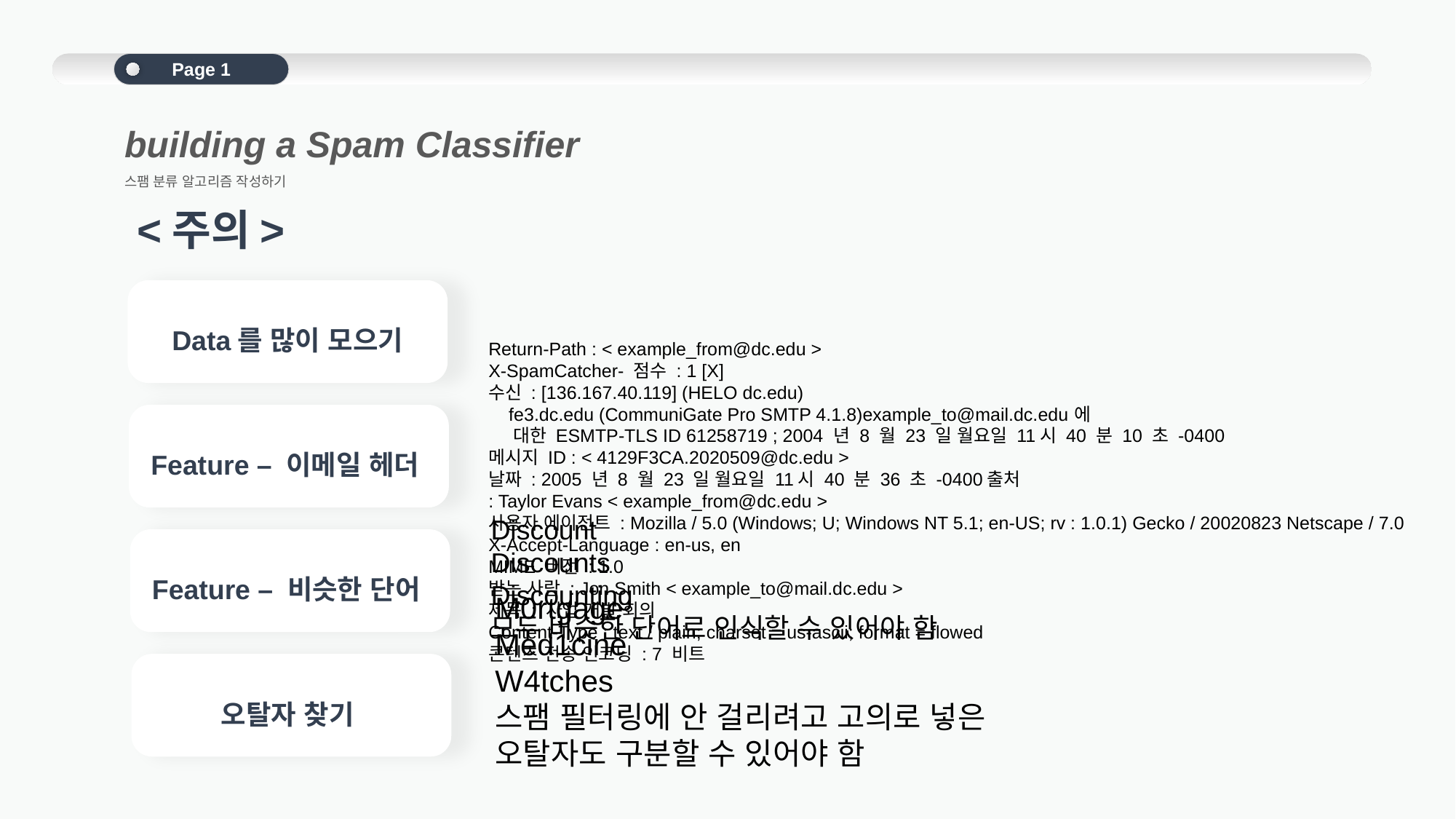

Page 1

building a Spam Classifier
스팸 분류 알고리즘 작성하기
<주의>
Data를 많이 모으기
Return-Path : < example_from@dc.edu >
X-SpamCatcher- 점수 : 1 [X]
수신 : [136.167.40.119] (HELO dc.edu)
    fe3.dc.edu (CommuniGate Pro SMTP 4.1.8)example_to@mail.dc.edu에
    대한 ESMTP-TLS ID 61258719 ; 2004 년 8 월 23 일 월요일 11시 40 분 10 초 -0400
메시지 ID : < 4129F3CA.2020509@dc.edu >
날짜 : 2005 년 8 월 23 일 월요일 11시 40 분 36 초 -0400출처
: Taylor Evans < example_from@dc.edu >
사용자 에이전트 : Mozilla / 5.0 (Windows; U; Windows NT 5.1; en-US; rv : 1.0.1) Gecko / 20020823 Netscape / 7.0
X-Accept-Language : en-us, en
MIME 버전 : 1.0
받는 사람 : Jon Smith < example_to@mail.dc.edu >
제목 : 사업 개발 회의
Content-Type : text / plain; charset = us-ascii; format = flowed
콘텐츠 전송 인코딩 : 7 비트
Feature – 이메일 헤더
Discount
Discounts
Discounting
모두 비슷한 단어로 인식할 수 있어야 함
Feature – 비슷한 단어
M0rtgage
Med1cine
W4tches
스팸 필터링에 안 걸리려고 고의로 넣은 오탈자도 구분할 수 있어야 함
오탈자 찾기